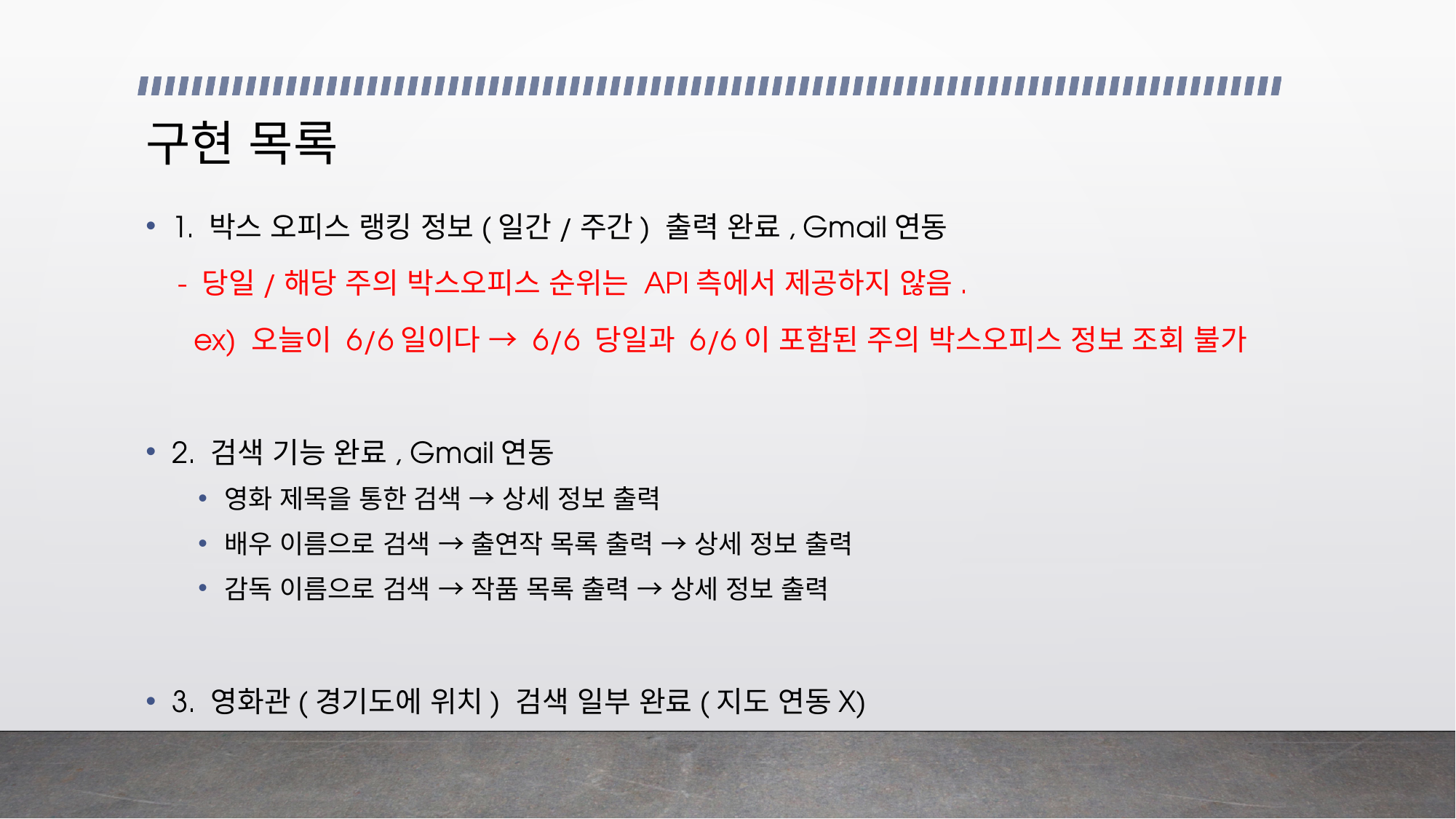

# 구현 목록
1. 박스 오피스 랭킹 정보(일간/주간) 출력 완료, Gmail연동
    - 당일/해당 주의 박스오피스 순위는 API측에서 제공하지 않음.
      ex) 오늘이 6/6일이다 → 6/6 당일과 6/6이 포함된 주의 박스오피스 정보 조회 불가

2. 검색 기능 완료, Gmail연동
영화 제목을 통한 검색 → 상세 정보 출력
배우 이름으로 검색 → 출연작 목록 출력 → 상세 정보 출력
감독 이름으로 검색 → 작품 목록 출력 → 상세 정보 출력

3. 영화관(경기도에 위치) 검색 일부 완료(지도 연동X)